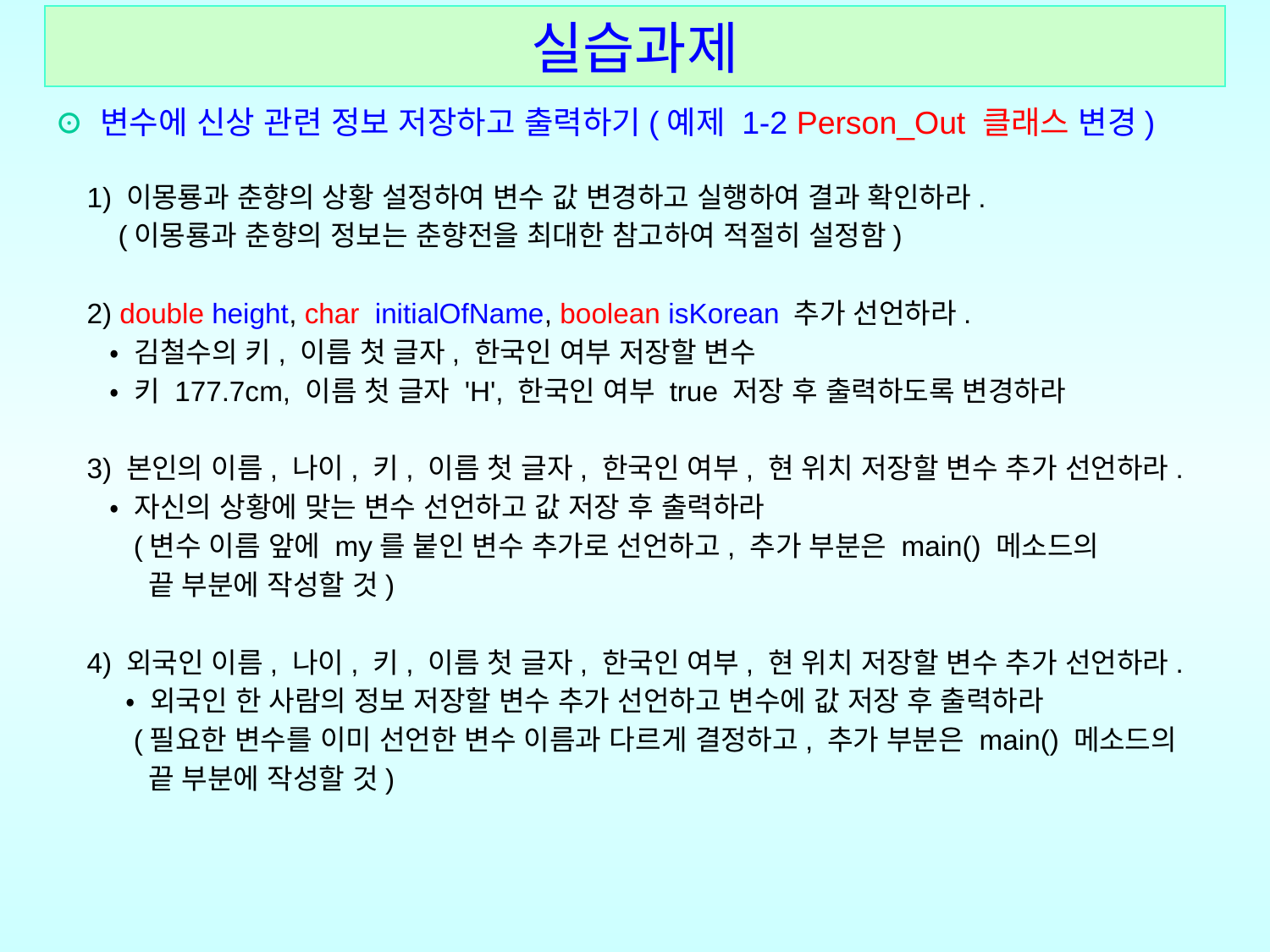

실습과제
⊙ 변수에 신상 관련 정보 저장하고 출력하기(예제 1-2 Person_Out 클래스 변경)

    1) 이몽룡과 춘향의 상황 설정하여 변수 값 변경하고 실행하여 결과 확인하라.
        (이몽룡과 춘향의 정보는 춘향전을 최대한 참고하여 적절히 설정함)

    2) double height, char  initialOfName, boolean isKorean 추가 선언하라.
       • 김철수의 키, 이름 첫 글자, 한국인 여부 저장할 변수
       • 키 177.7cm, 이름 첫 글자 'H', 한국인 여부 true 저장 후 출력하도록 변경하라

    3) 본인의 이름, 나이, 키, 이름 첫 글자, 한국인 여부, 현 위치 저장할 변수 추가 선언하라.
       • 자신의 상황에 맞는 변수 선언하고 값 저장 후 출력하라
          (변수 이름 앞에 my를 붙인 변수 추가로 선언하고, 추가 부분은 main() 메소드의
           끝 부분에 작성할 것)

    4) 외국인 이름, 나이, 키, 이름 첫 글자, 한국인 여부, 현 위치 저장할 변수 추가 선언하라.
         • 외국인 한 사람의 정보 저장할 변수 추가 선언하고 변수에 값 저장 후 출력하라
          (필요한 변수를 이미 선언한 변수 이름과 다르게 결정하고, 추가 부분은 main() 메소드의
           끝 부분에 작성할 것)